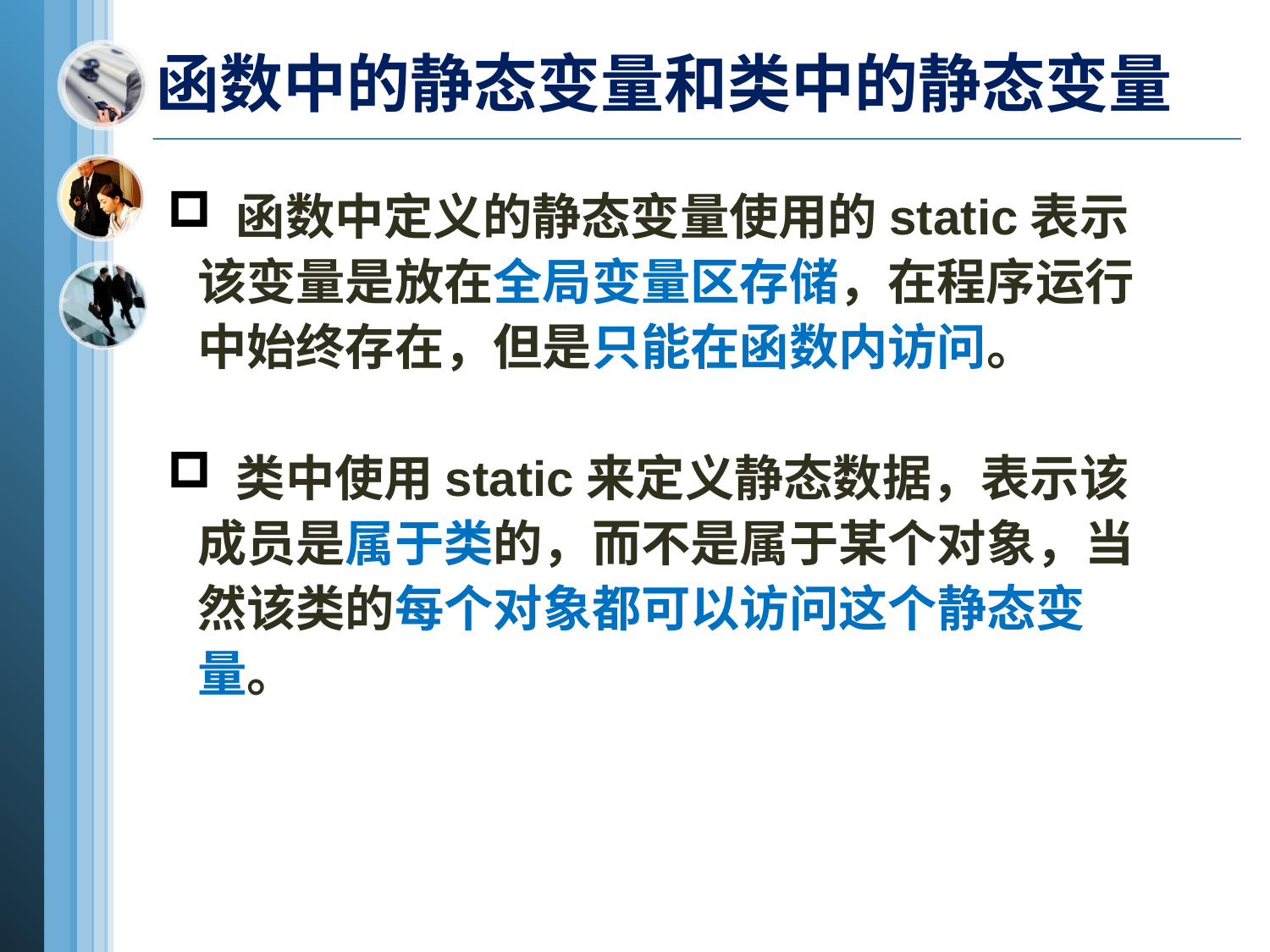

# 函数中的静态变量和类中的静态变量
 函数中定义的静态变量使用的static表示该变量是放在全局变量区存储，在程序运行中始终存在，但是只能在函数内访问。
 类中使用static来定义静态数据，表示该成员是属于类的，而不是属于某个对象，当然该类的每个对象都可以访问这个静态变量。